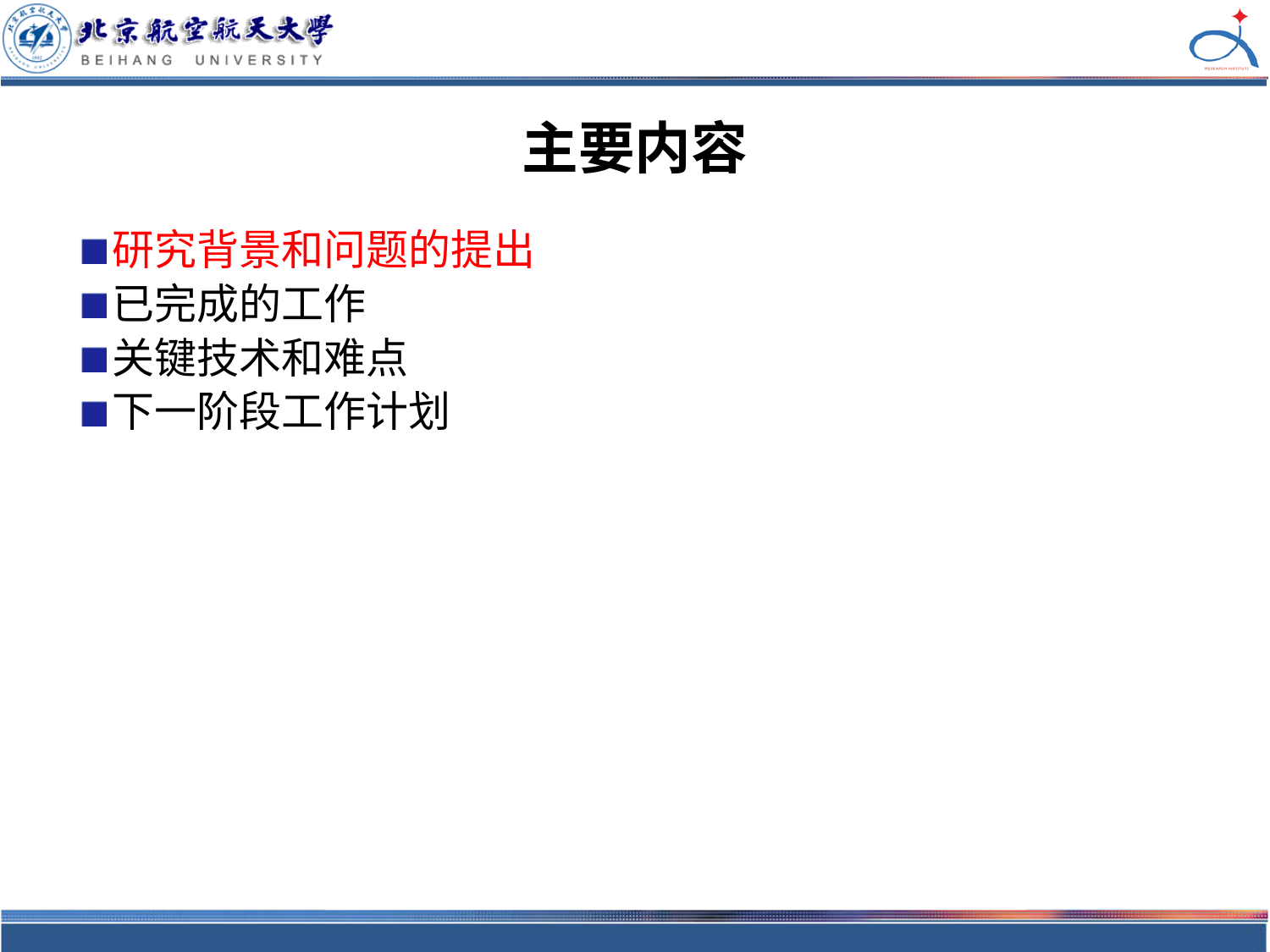

# 主要内容
研究背景和问题的提出
已完成的工作
关键技术和难点
下一阶段工作计划